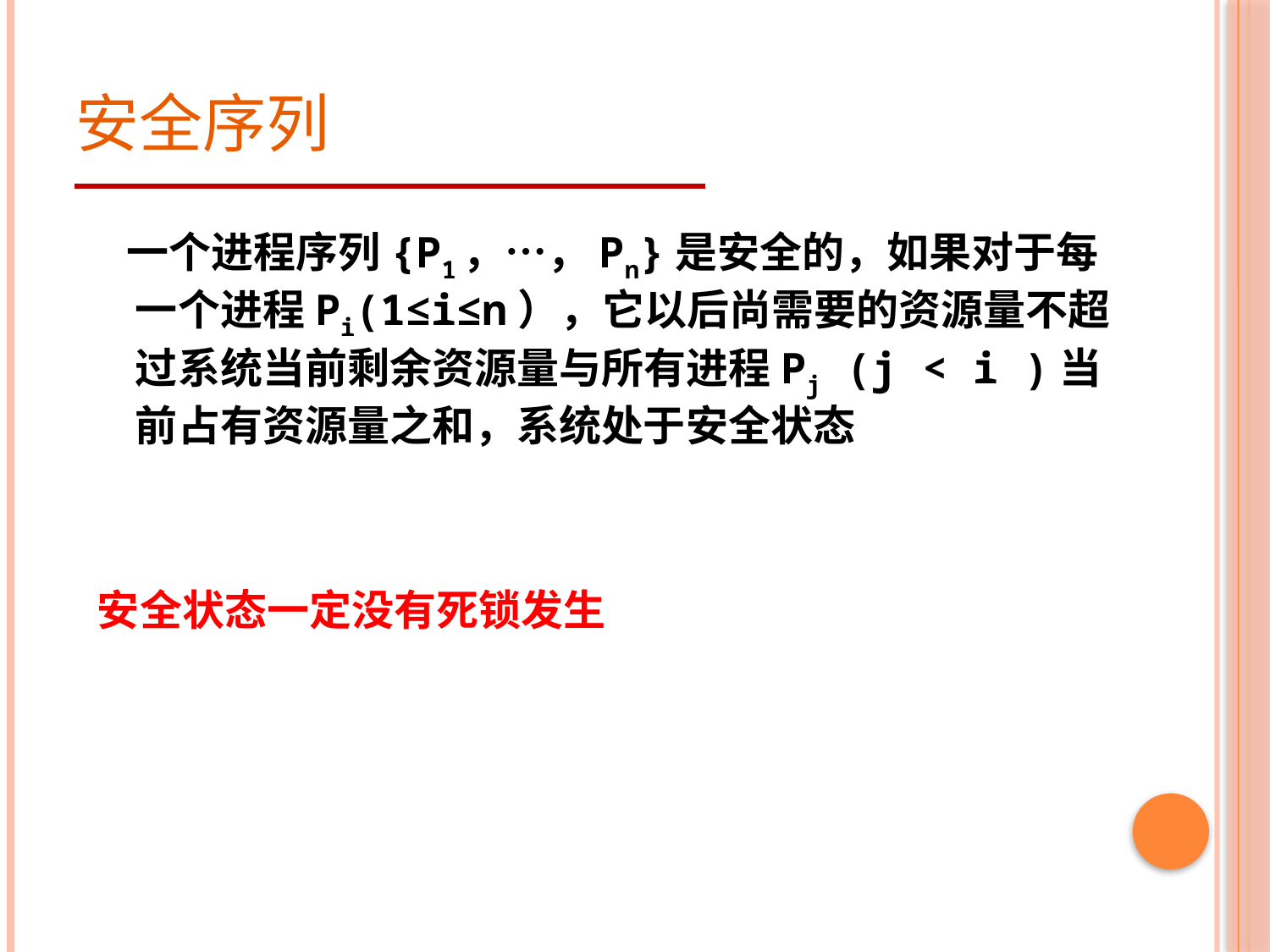

# 安全序列
  一个进程序列{P1，…，Pn}是安全的，如果对于每一个进程Pi(1≤i≤n），它以后尚需要的资源量不超过系统当前剩余资源量与所有进程Pj (j < i )当前占有资源量之和，系统处于安全状态

安全状态一定没有死锁发生